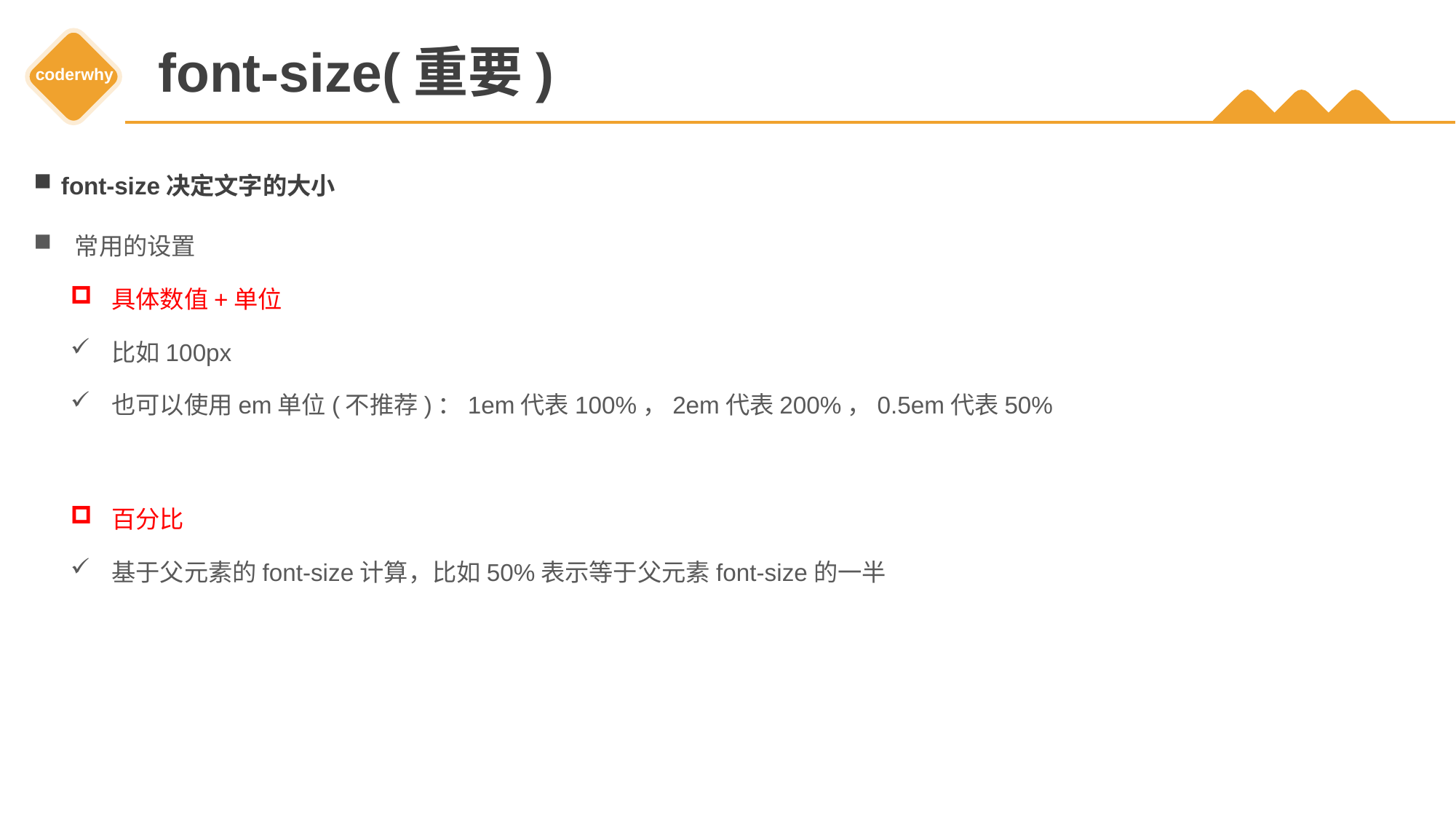

# font-size(重要)
font-size决定文字的大小
常用的设置
具体数值+单位
比如100px
也可以使用em单位(不推荐)：1em代表100%，2em代表200%，0.5em代表50%

百分比
基于父元素的font-size计算，比如50%表示等于父元素font-size的一半